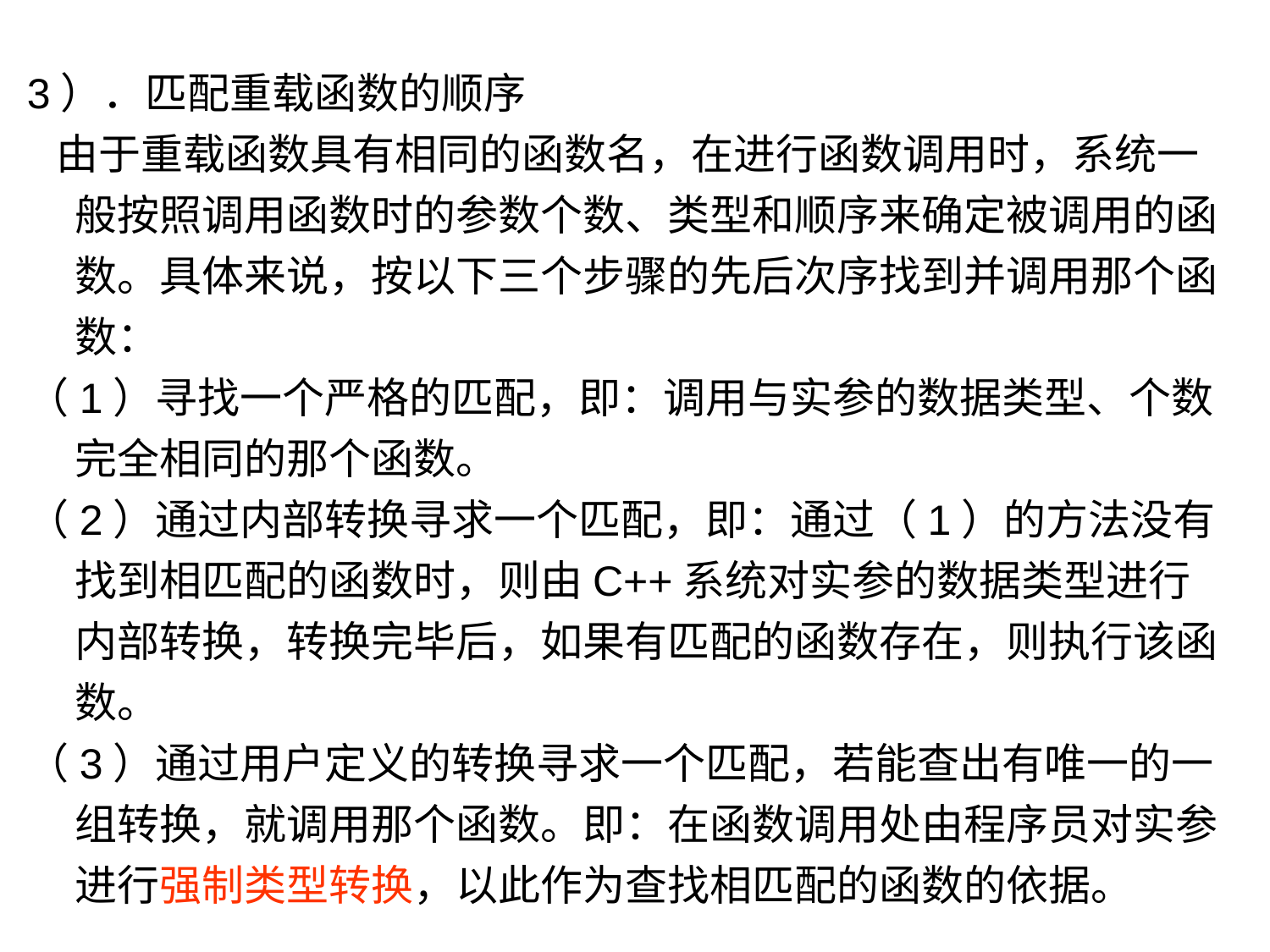

3）．匹配重载函数的顺序
  由于重载函数具有相同的函数名，在进行函数调用时，系统一般按照调用函数时的参数个数、类型和顺序来确定被调用的函数。具体来说，按以下三个步骤的先后次序找到并调用那个函数：
（1）寻找一个严格的匹配，即：调用与实参的数据类型、个数完全相同的那个函数。
（2）通过内部转换寻求一个匹配，即：通过（1）的方法没有找到相匹配的函数时，则由C++系统对实参的数据类型进行内部转换，转换完毕后，如果有匹配的函数存在，则执行该函数。
（3）通过用户定义的转换寻求一个匹配，若能查出有唯一的一组转换，就调用那个函数。即：在函数调用处由程序员对实参进行强制类型转换，以此作为查找相匹配的函数的依据。